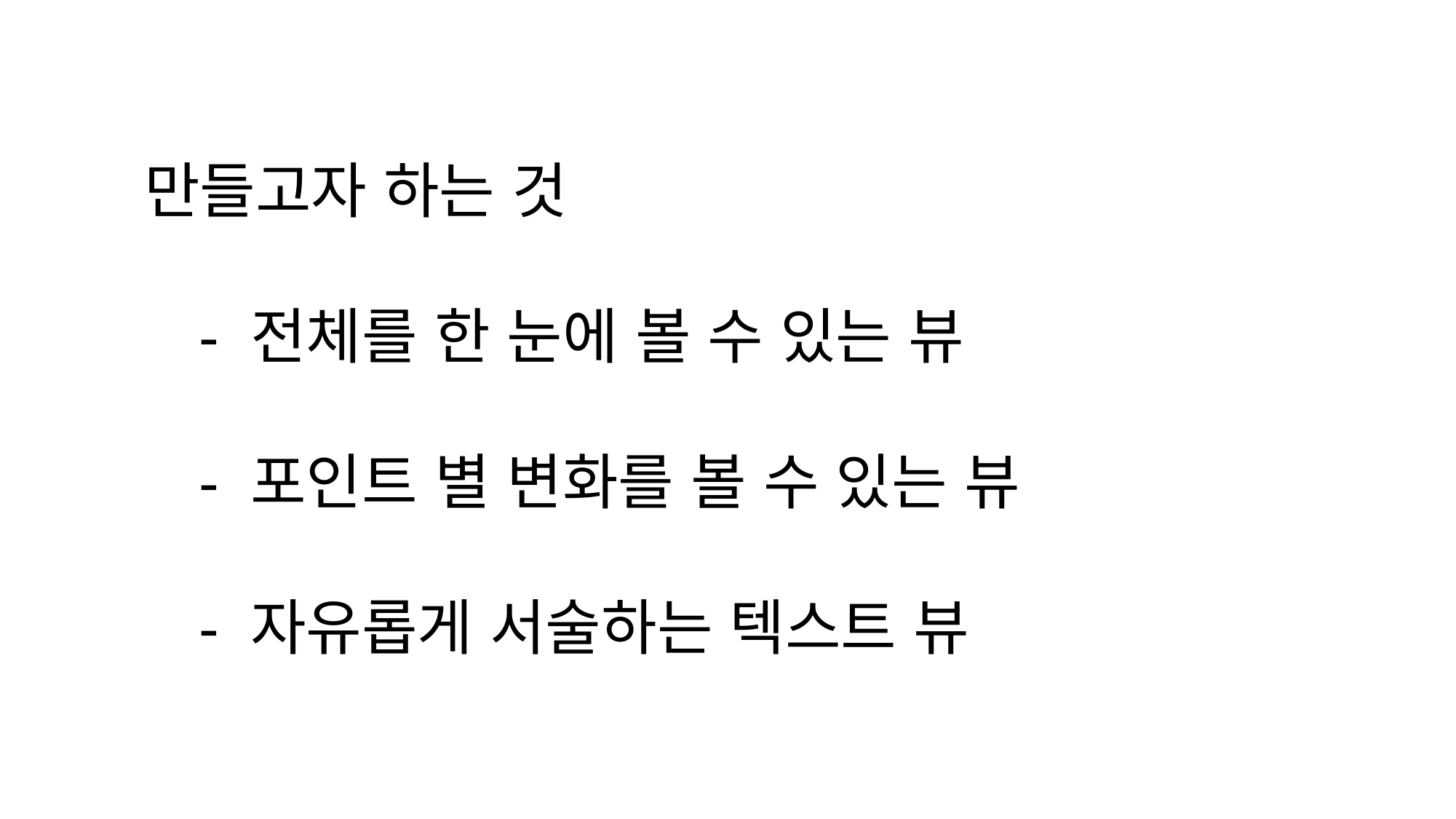

만들고자 하는 것

- 전체를 한 눈에 볼 수 있는 뷰

- 포인트 별 변화를 볼 수 있는 뷰

- 자유롭게 서술하는 텍스트 뷰